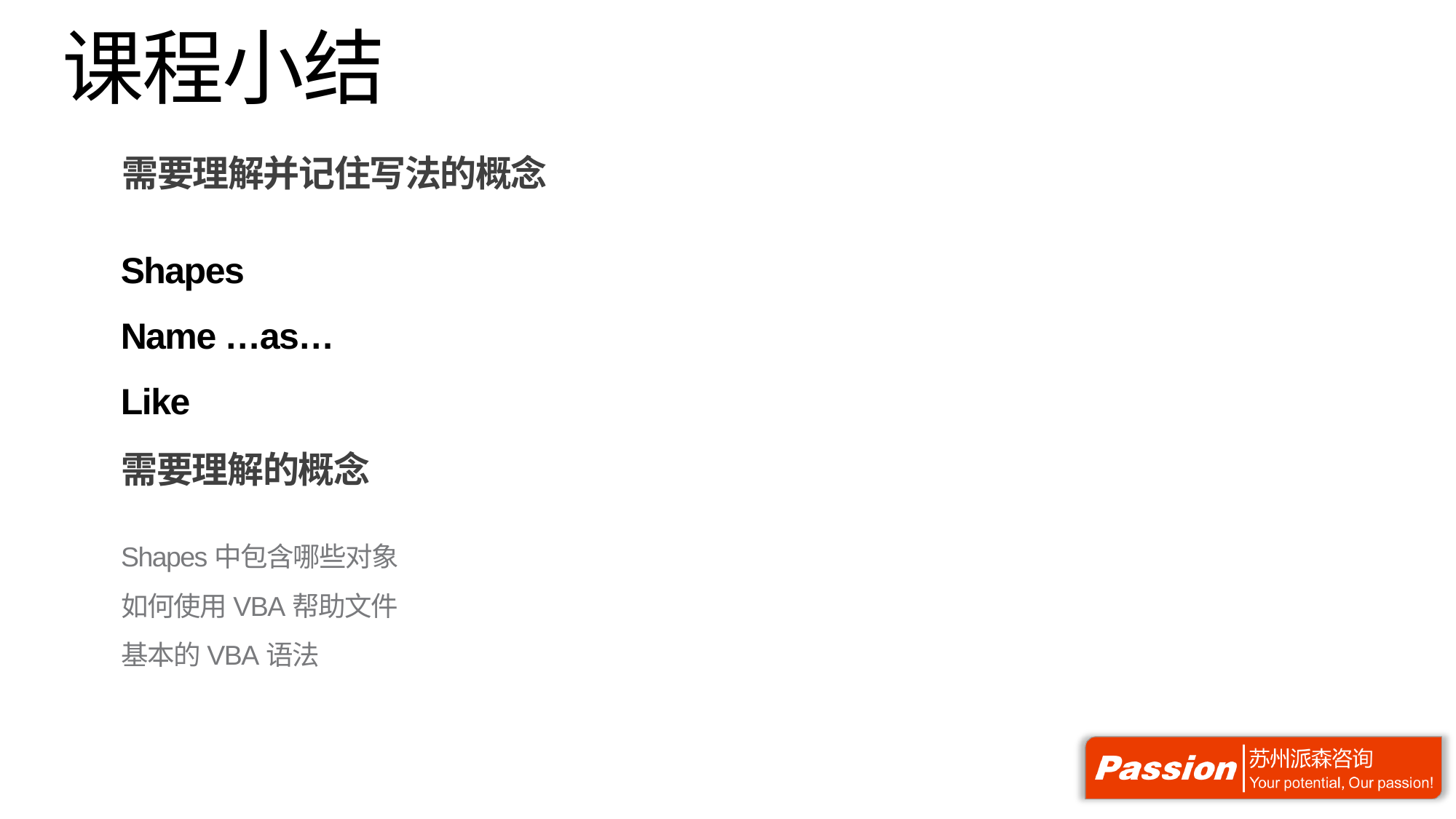

# 课程小结
需要理解并记住写法的概念

Shapes
Name …as…
Like
需要理解的概念
Shapes中包含哪些对象
如何使用VBA帮助文件
基本的VBA语法